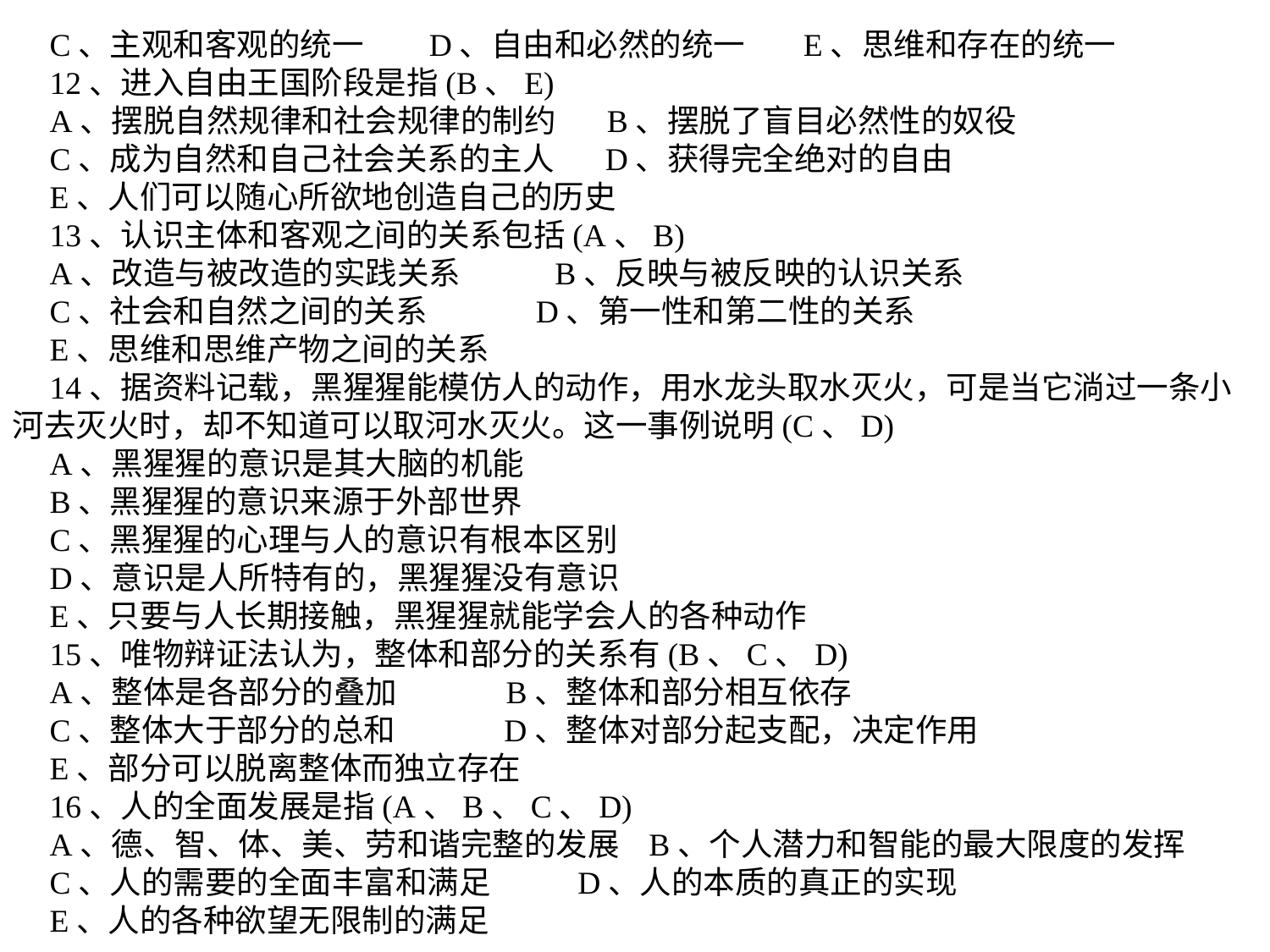

C、主观和客观的统一        D、自由和必然的统一       E、思维和存在的统一
12、进入自由王国阶段是指(B、E)
A、摆脱自然规律和社会规律的制约      B、摆脱了盲目必然性的奴役
C、成为自然和自己社会关系的主人      D、获得完全绝对的自由
E、人们可以随心所欲地创造自己的历史
13、认识主体和客观之间的关系包括(A、B)
A、改造与被改造的实践关系            B、反映与被反映的认识关系
C、社会和自然之间的关系              D、第一性和第二性的关系
E、思维和思维产物之间的关系
14、据资料记载，黑猩猩能模仿人的动作，用水龙头取水灭火，可是当它淌过一条小河去灭火时，却不知道可以取河水灭火。这一事例说明(C、D)
A、黑猩猩的意识是其大脑的机能
B、黑猩猩的意识来源于外部世界
C、黑猩猩的心理与人的意识有根本区别
D、意识是人所特有的，黑猩猩没有意识
E、只要与人长期接触，黑猩猩就能学会人的各种动作
15、唯物辩证法认为，整体和部分的关系有(B、C、D)
A、整体是各部分的叠加              B、整体和部分相互依存
C、整体大于部分的总和              D、整体对部分起支配，决定作用
E、部分可以脱离整体而独立存在
16、人的全面发展是指(A、B、C、D)
A、德、智、体、美、劳和谐完整的发展   B、个人潜力和智能的最大限度的发挥
C、人的需要的全面丰富和满足           D、人的本质的真正的实现
E、人的各种欲望无限制的满足